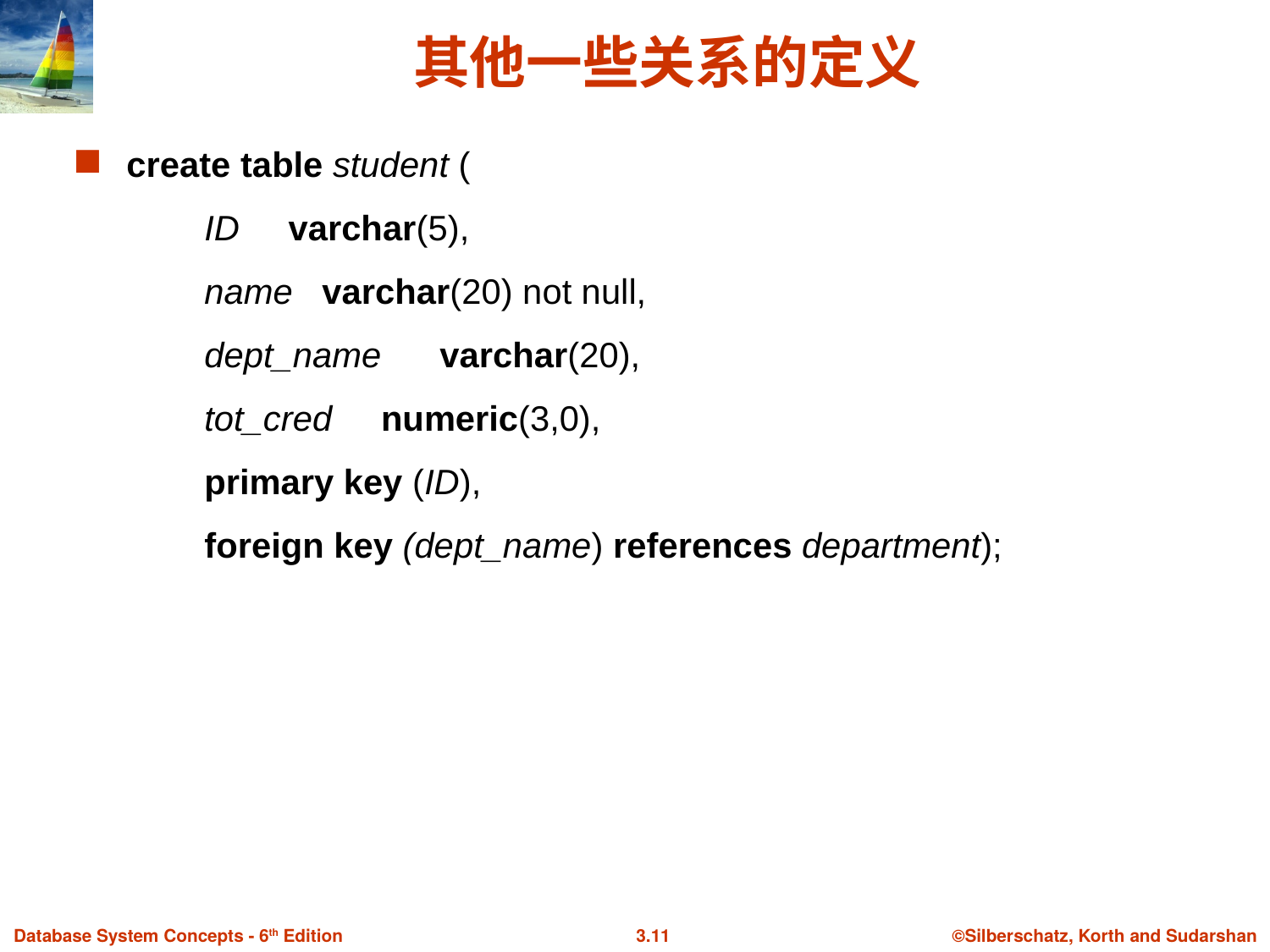

# 其他一些关系的定义
create table student (
        ID     varchar(5),
        name   varchar(20) not null,
        dept_name      varchar(20),
        tot_cred     numeric(3,0),
        primary key (ID),
        foreign key (dept_name) references department);